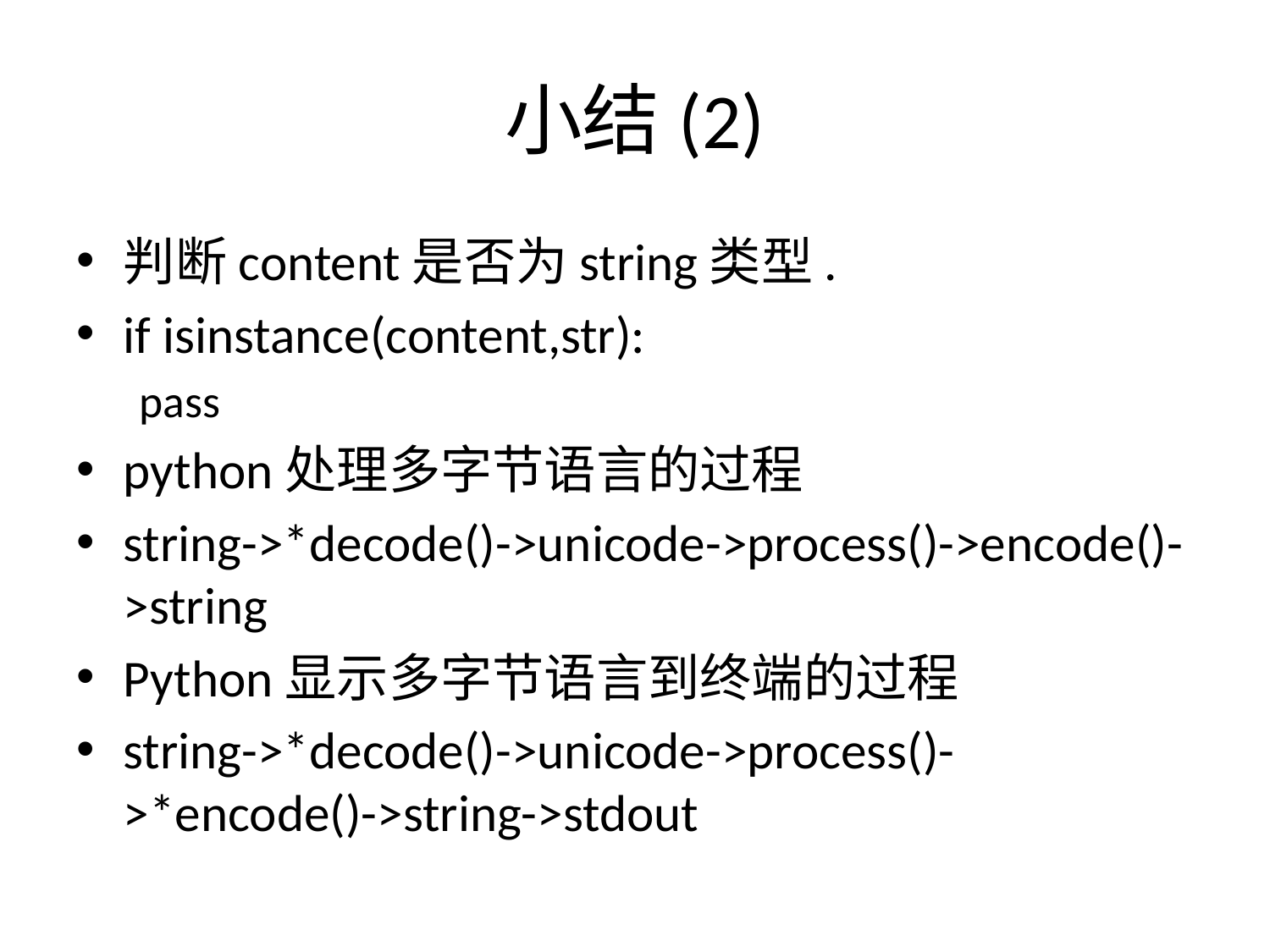

# 小结(2)
判断content是否为string类型.
if isinstance(content,str):
	pass
python处理多字节语言的过程
string->*decode()->unicode->process()->encode()->string
Python显示多字节语言到终端的过程
string->*decode()->unicode->process()->*encode()->string->stdout